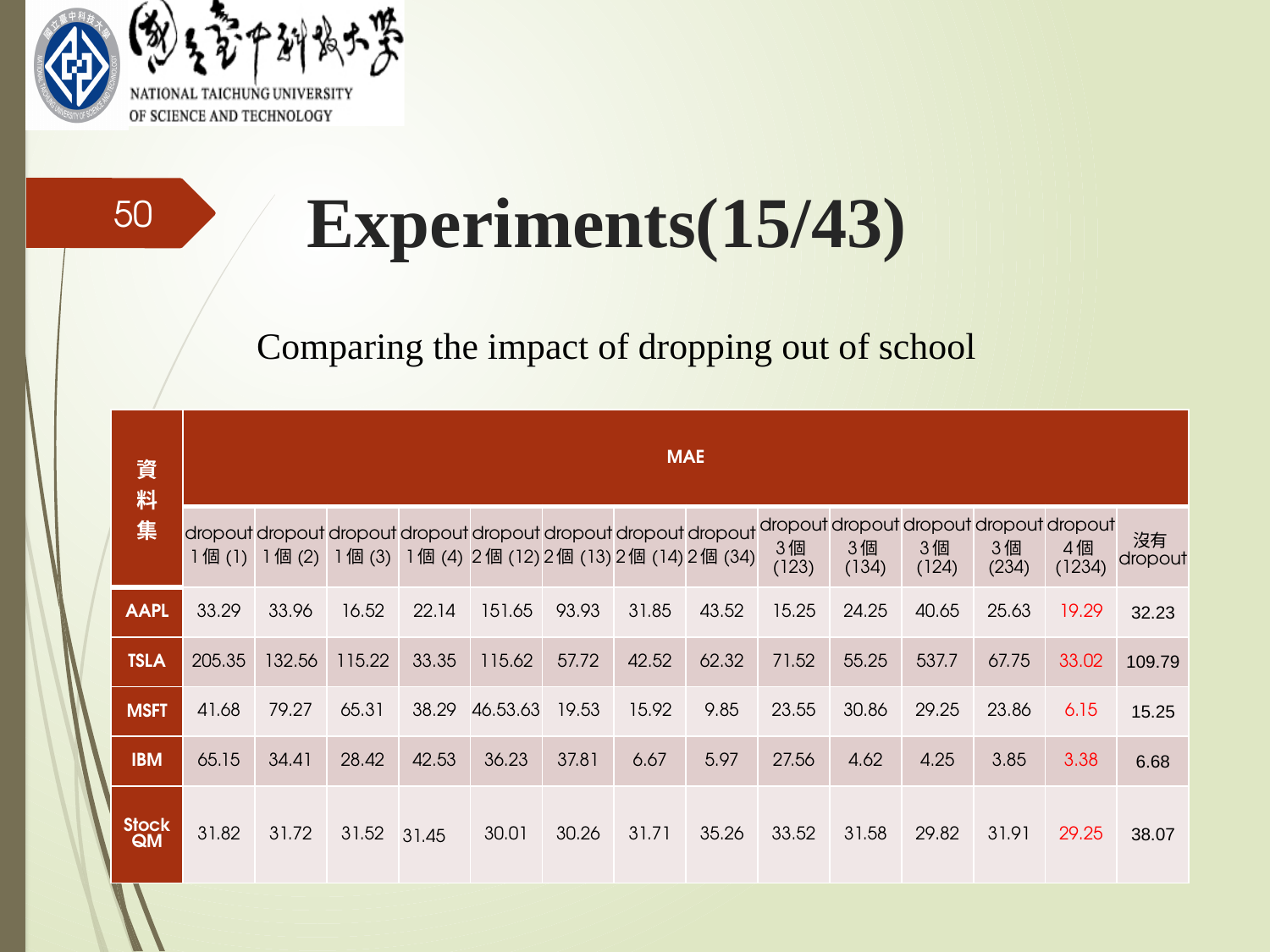

Experiments(15/43)
50
Comparing the impact of dropping out of school
| 資 料 集 | MAE |  |  |  |  |  |  |  |  |  |  |  |  |  |
| --- | --- | --- | --- | --- | --- | --- | --- | --- | --- | --- | --- | --- | --- | --- |
|  | dropout1個(1) | dropout1個(2) | dropout1個(3) | dropout1個(4) | dropout2個(12) | dropout2個(13) | dropout2個(14) | dropout2個(34) | dropout3個(123) | dropout3個(134) | dropout3個(124) | dropout3個(234) | dropout4個(1234) | 沒有dropout |
| AAPL | 33.29 | 33.96 | 16.52 | 22.14 | 151.65 | 93.93 | 31.85 | 43.52 | 15.25 | 24.25 | 40.65 | 25.63 | 19.29 | 32.23 |
| TSLA | 205.35 | 132.56 | 115.22 | 33.35 | 115.62 | 57.72 | 42.52 | 62.32 | 71.52 | 55.25 | 537.7 | 67.75 | 33.02 | 109.79 |
| MSFT | 41.68 | 79.27 | 65.31 | 38.29 | 46.53.63 | 19.53 | 15.92 | 9.85 | 23.55 | 30.86 | 29.25 | 23.86 | 6.15 | 15.25 |
| IBM | 65.15 | 34.41 | 28.42 | 42.53 | 36.23 | 37.81 | 6.67 | 5.97 | 27.56 | 4.62 | 4.25 | 3.85 | 3.38 | 6.68 |
| Stock QM | 31.82 | 31.72 | 31.52 | 31.45 | 30.01 | 30.26 | 31.71 | 35.26 | 33.52 | 31.58 | 29.82 | 31.91 | 29.25 | 38.07 |